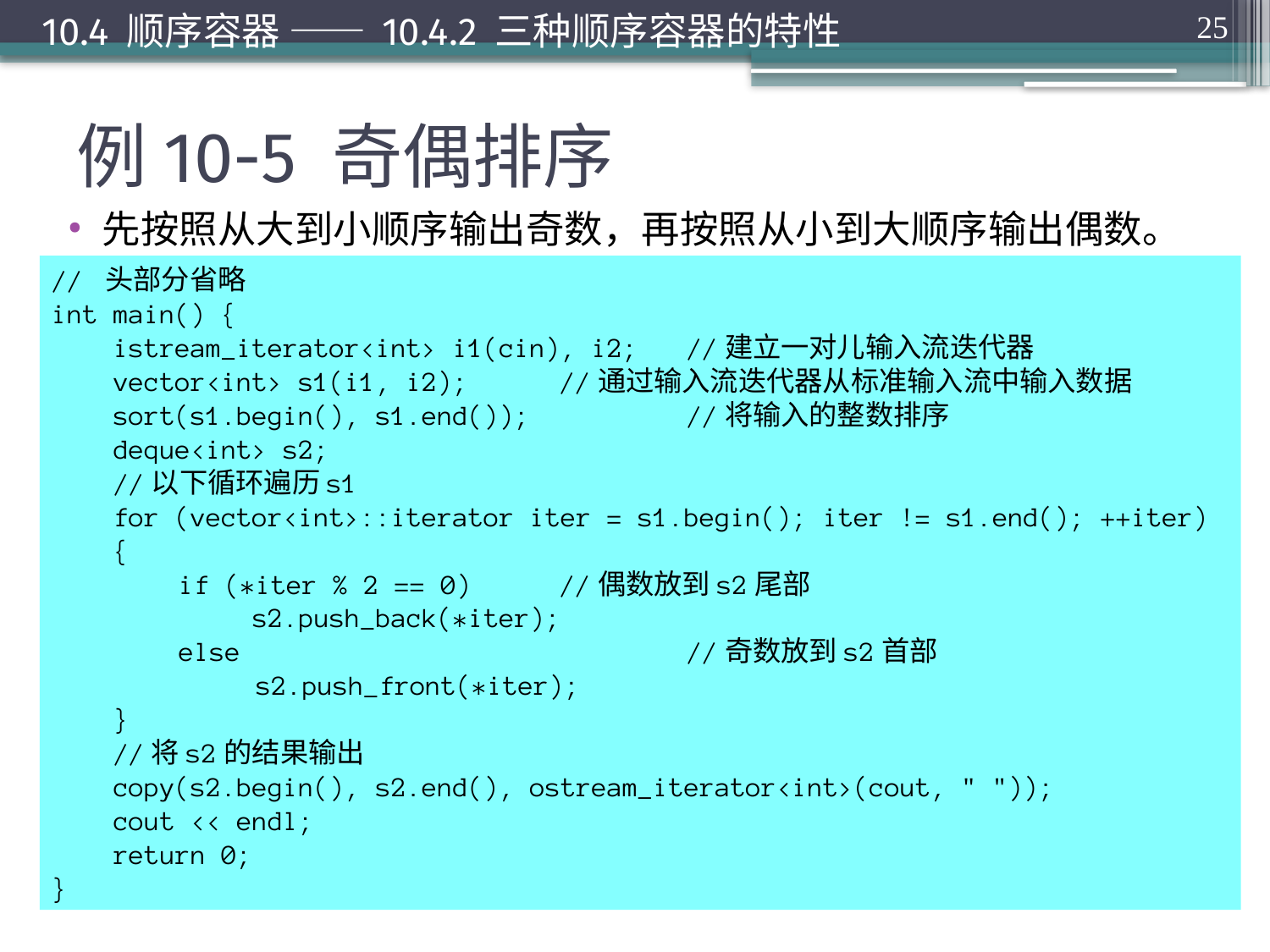

10.4 顺序容器 —— 10.4.2 三种顺序容器的特性
25
# 例10-5 奇偶排序
先按照从大到小顺序输出奇数，再按照从小到大顺序输出偶数。

// 头部分省略
int main() {
    istream_iterator<int> i1(cin), i2;	//建立一对儿输入流迭代器
    vector<int> s1(i1, i2);	//通过输入流迭代器从标准输入流中输入数据
    sort(s1.begin(), s1.end());		//将输入的整数排序
    deque<int> s2;
    //以下循环遍历s1
    for (vector<int>::iterator iter = s1.begin(); iter != s1.end(); ++iter)
    {
	if (*iter % 2 == 0)	//偶数放到s2尾部
             s2.push_back(*iter);
	else				//奇数放到s2首部
	     s2.push_front(*iter);
    }
    //将s2的结果输出
    copy(s2.begin(), s2.end(), ostream_iterator<int>(cout, " "));
    cout << endl;
    return 0;
}